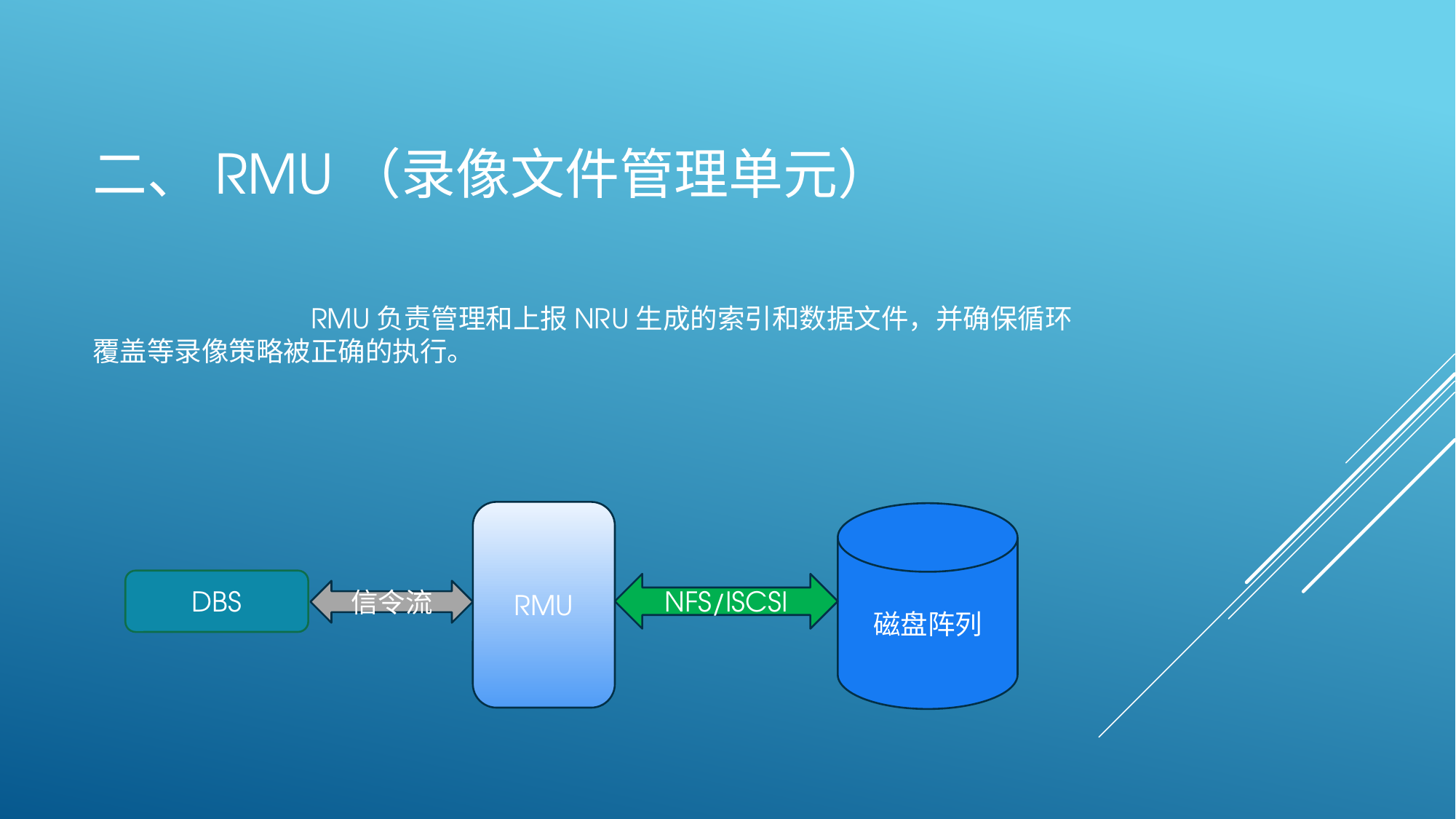

# 二、RMU（录像文件管理单元）
		RMU负责管理和上报NRU生成的索引和数据文件，并确保循环覆盖等录像策略被正确的执行。
RMU
磁盘阵列
DBS
NFS/ISCSI
信令流